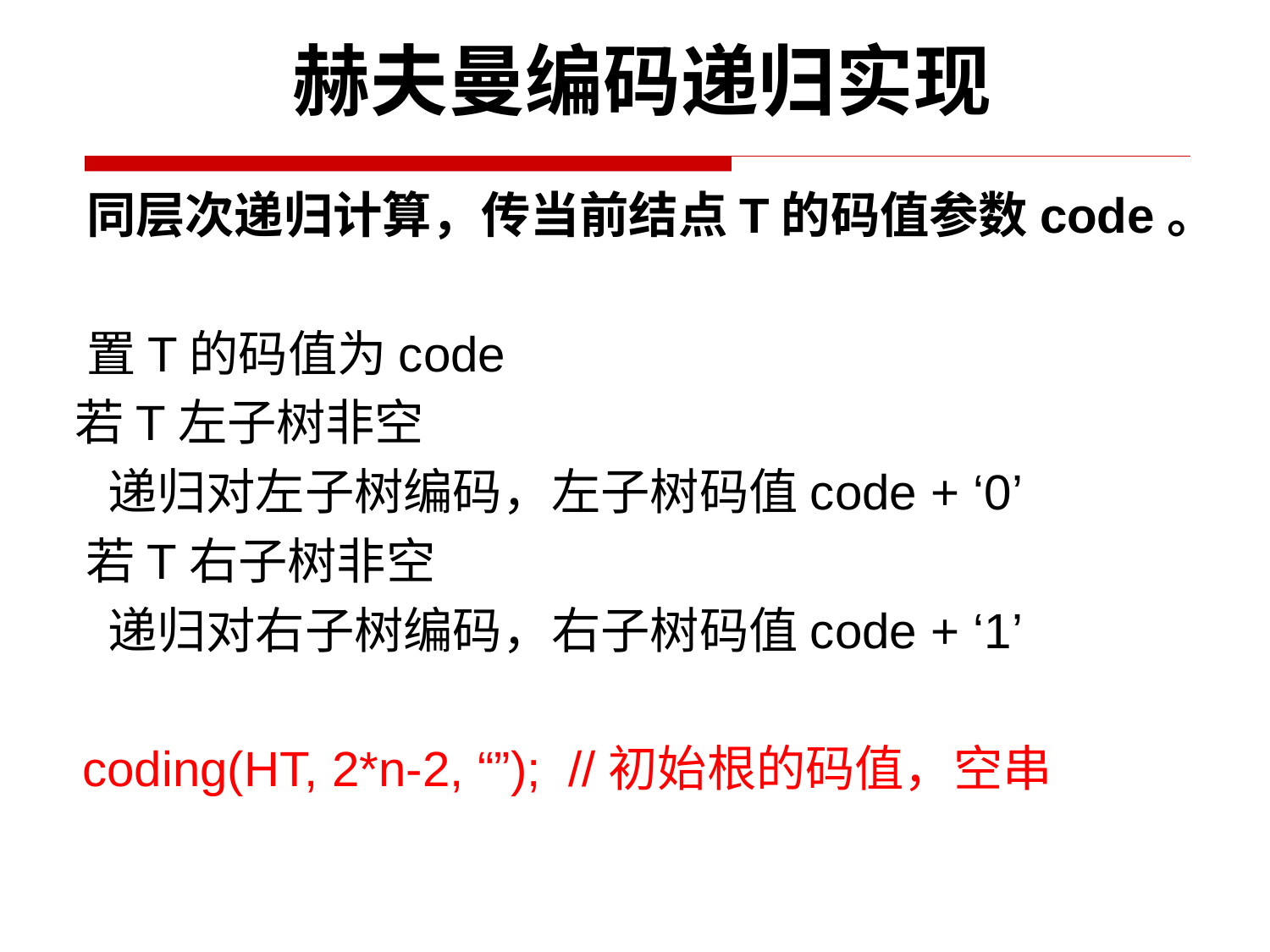

赫夫曼编码递归实现
   同层次递归计算，传当前结点T的码值参数code。

   置T的码值为code
  若T左子树非空
     递归对左子树编码，左子树码值code + ‘0’
   若T右子树非空
     递归对右子树编码，右子树码值code + ‘1’

   coding(HT, 2*n-2, “”);  //初始根的码值，空串